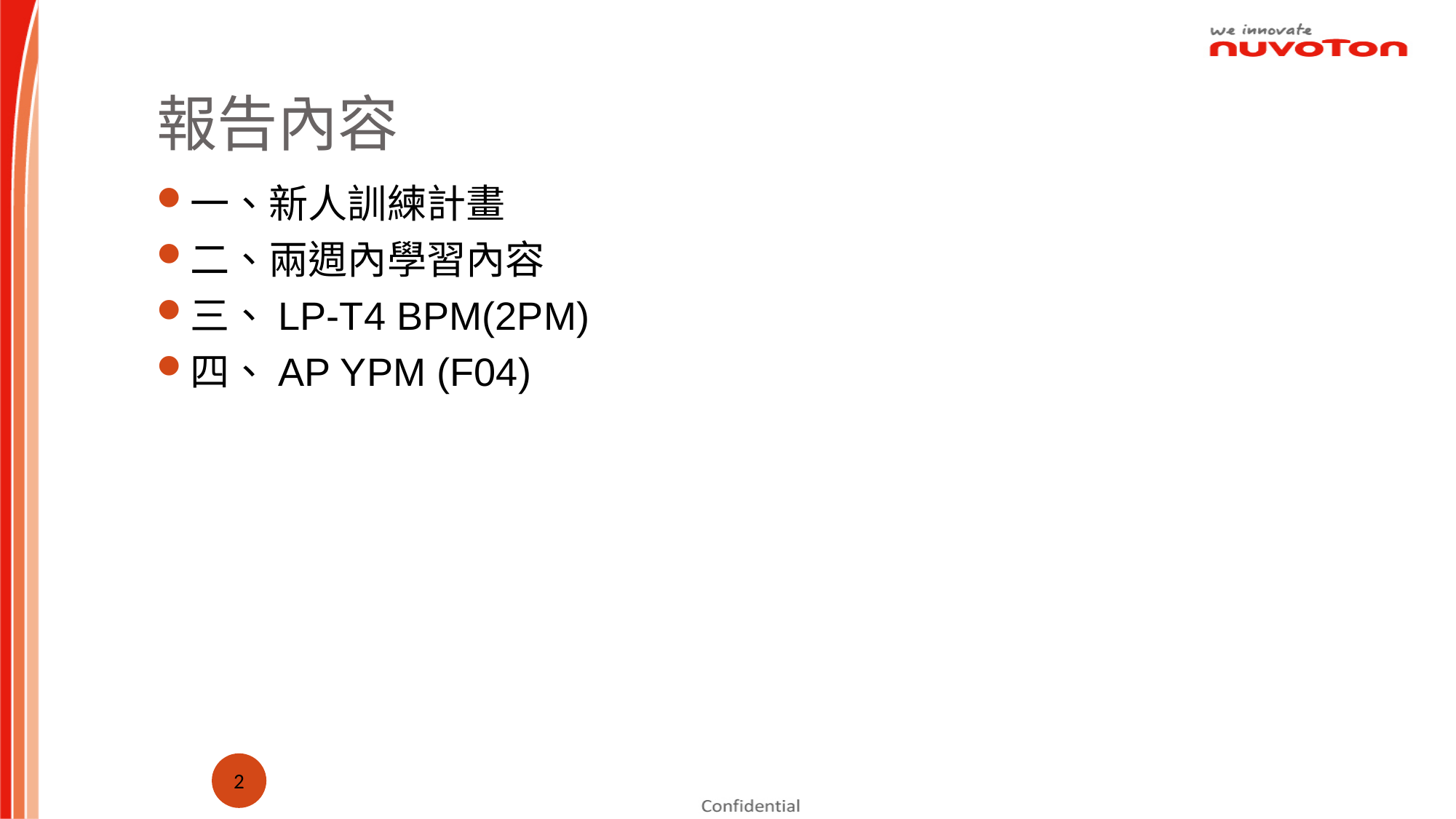

# 報告內容
一、新人訓練計畫
二、兩週內學習內容
三、LP-T4 BPM(2PM)
四、AP YPM (F04)
2